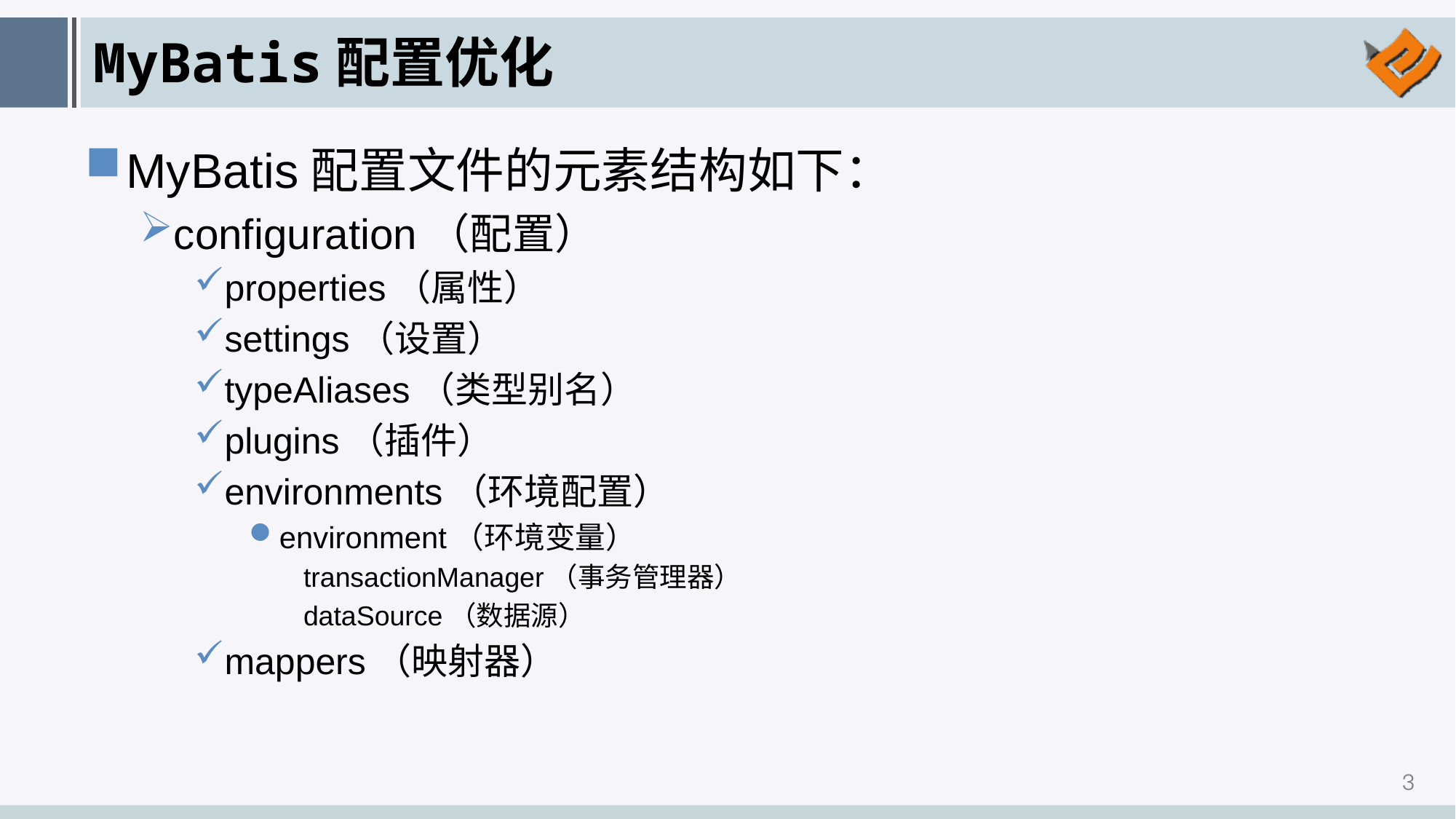

# MyBatis配置优化
MyBatis配置文件的元素结构如下：
configuration（配置）
properties（属性）
settings（设置）
typeAliases（类型别名）
plugins（插件）
environments（环境配置）
environment（环境变量）
transactionManager（事务管理器）
dataSource（数据源）
mappers（映射器）